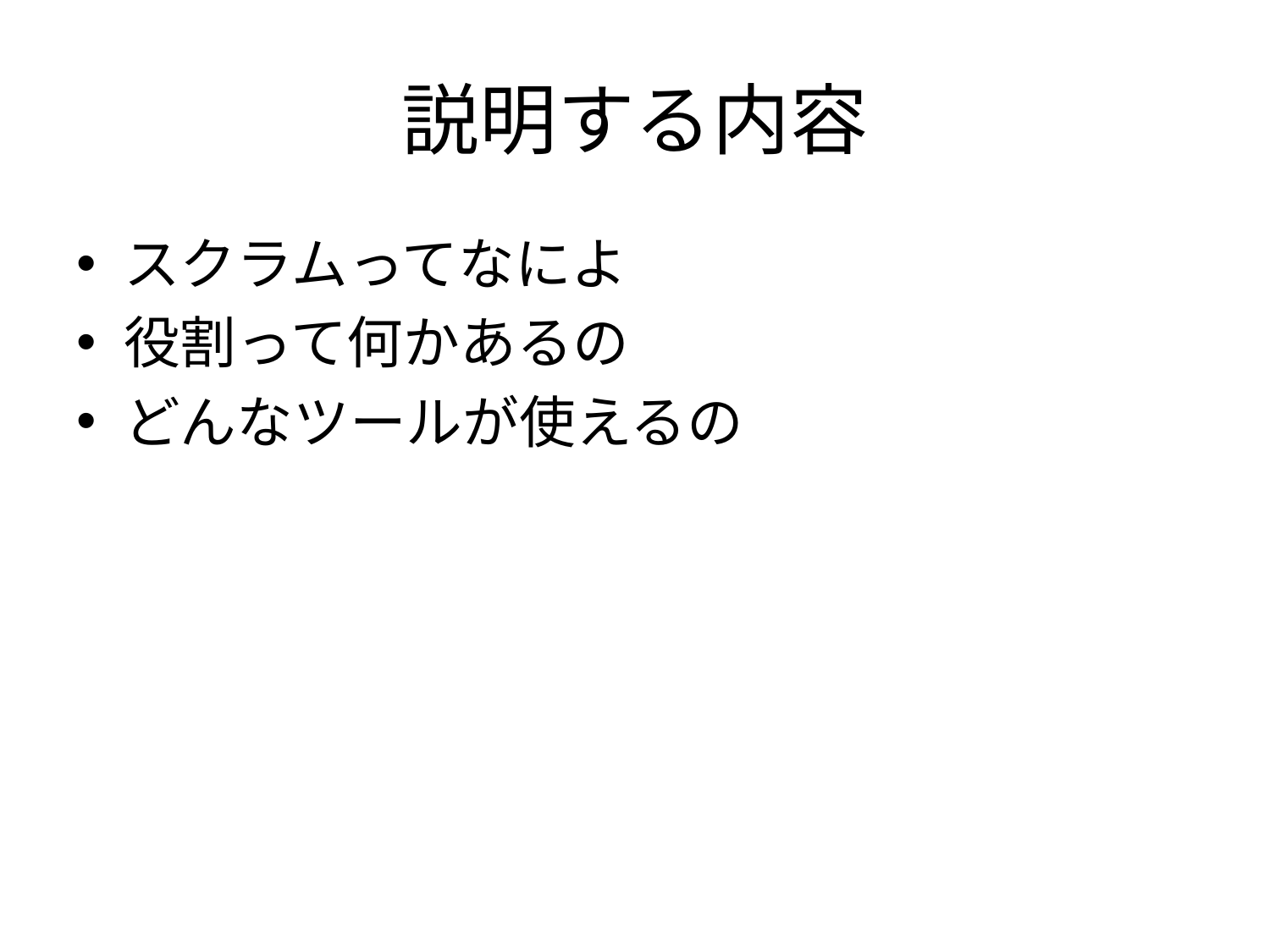

# 説明する内容
スクラムってなによ
役割って何かあるの
どんなツールが使えるの